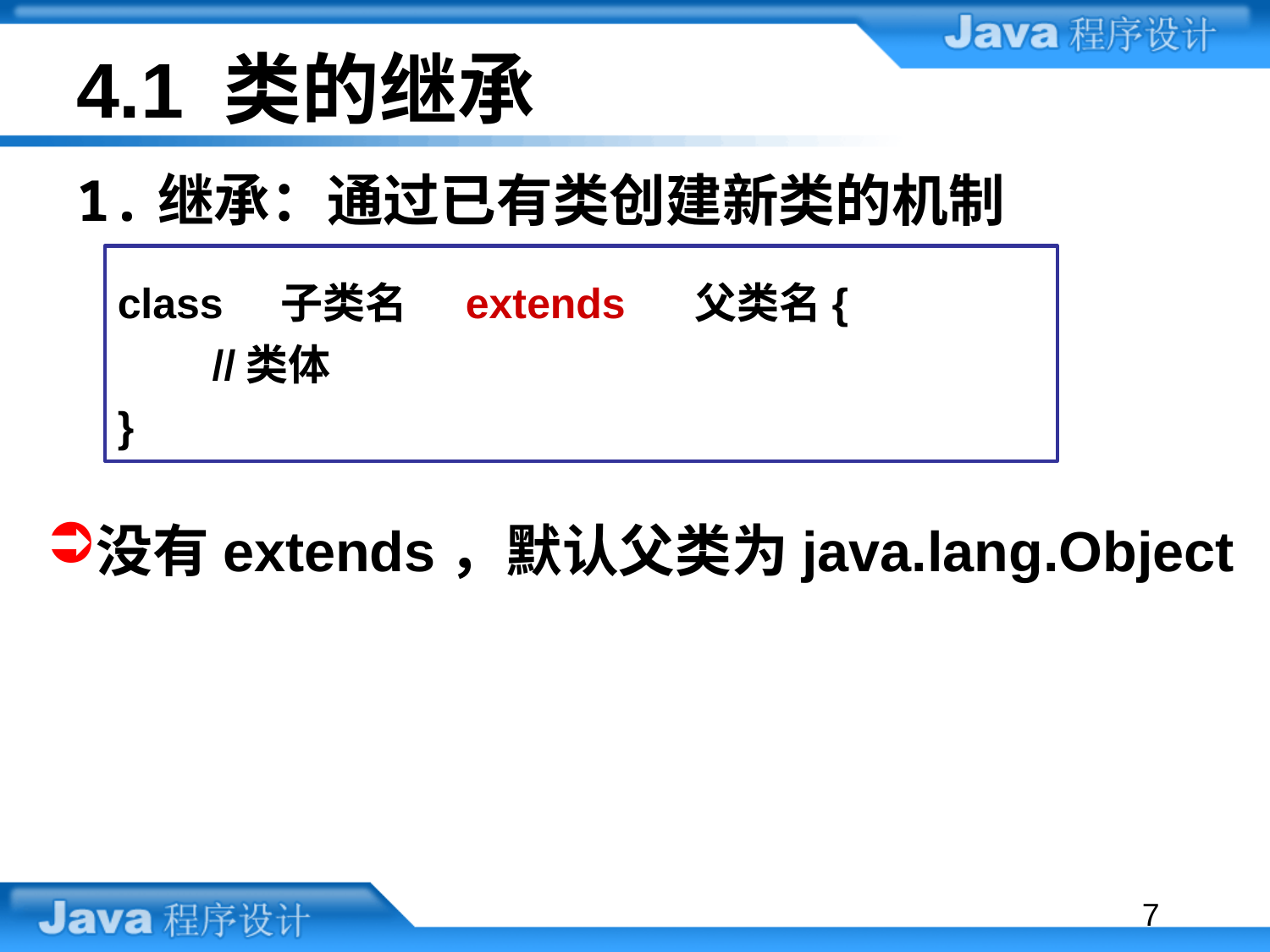

# 4.1 类的继承
1.继承：通过已有类创建新类的机制
class    子类名     extends     父类名{
        //类体
}
没有extends，默认父类为java.lang.Object